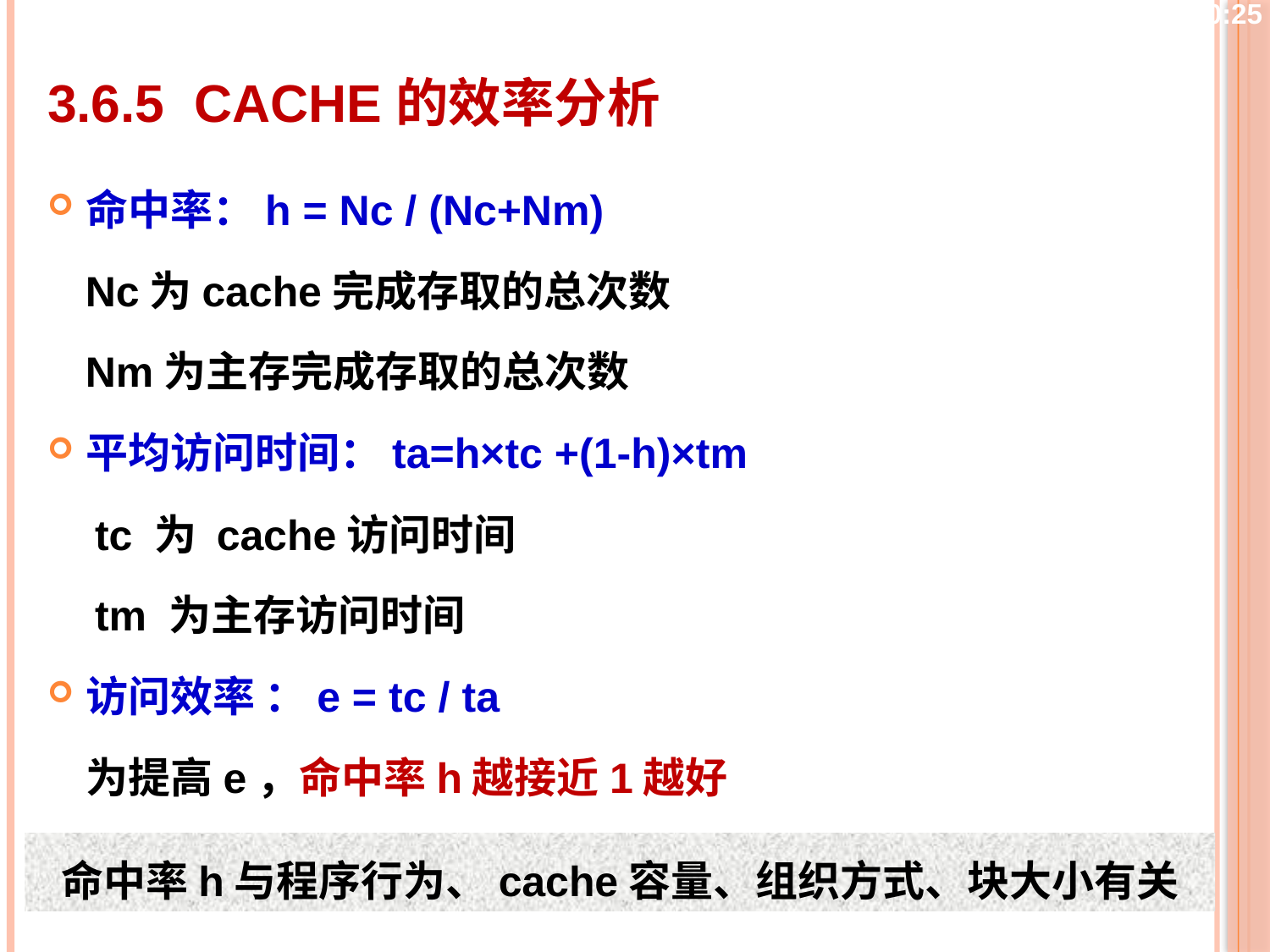

10:25
# 3.6.5  Cache的效率分析
命中率：h = Nc / (Nc+Nm)
Nc为cache完成存取的总次数
Nm为主存完成存取的总次数
平均访问时间：ta=h×tc +(1-h)×tm
    tc 为 cache访问时间
    tm 为主存访问时间
访问效率 ：e = tc / ta
   为提高e，命中率h越接近1越好

命中率h与程序行为、cache容量、组织方式、块大小有关